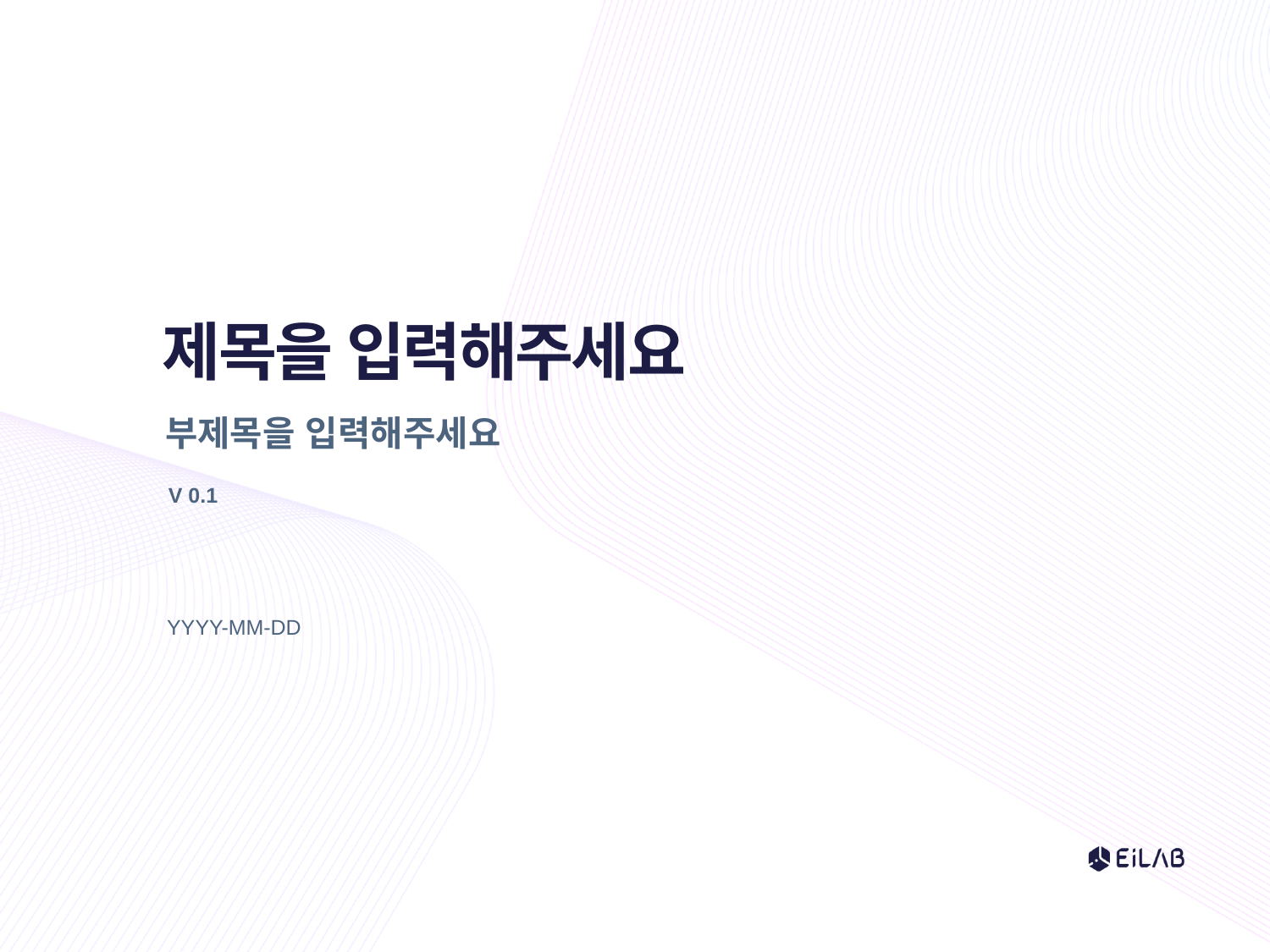

# 제목을 입력해주세요
부제목을 입력해주세요
V 0.1
YYYY-MM-DD